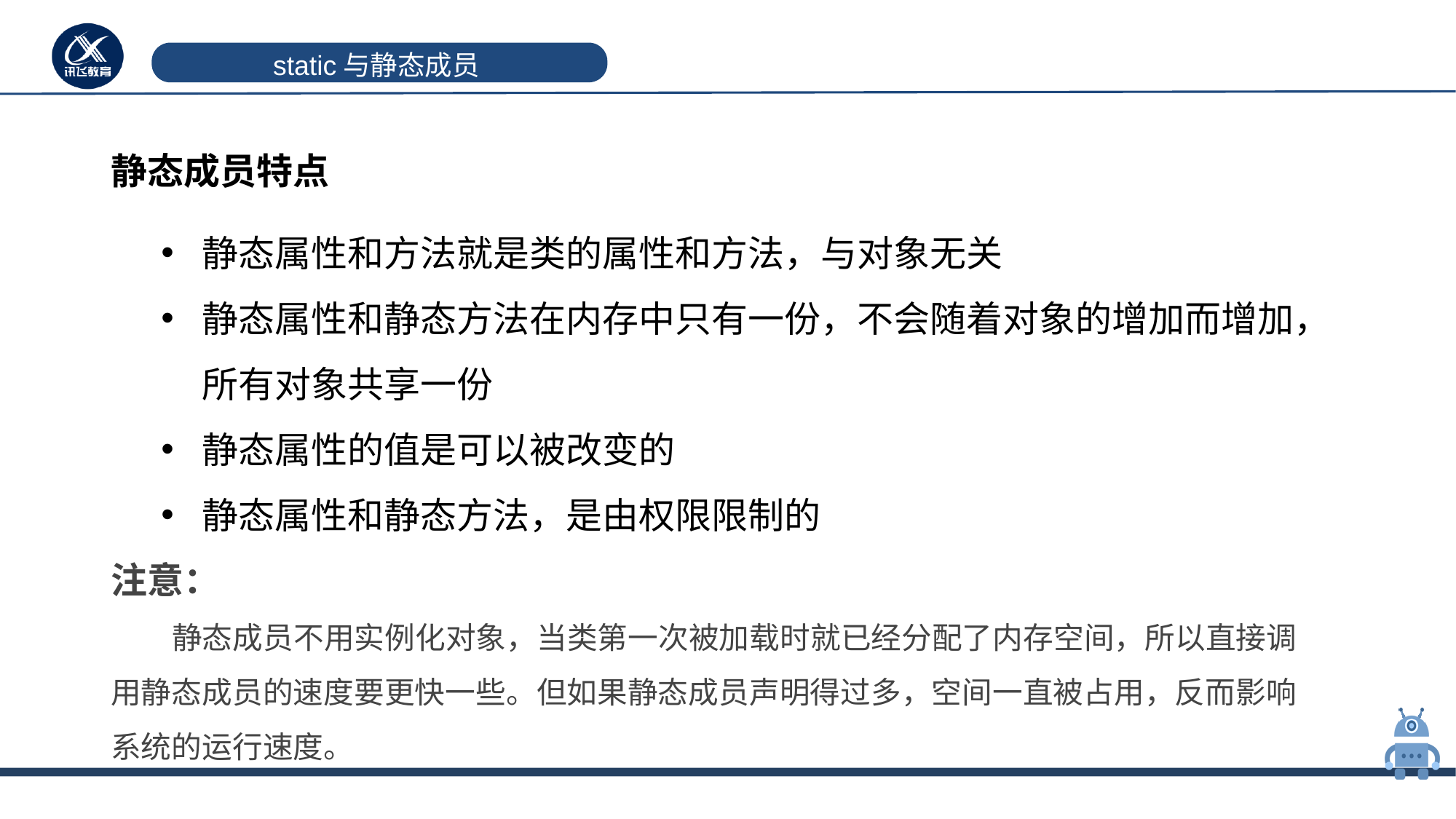

# static与静态成员
静态成员特点
静态属性和方法就是类的属性和方法，与对象无关
静态属性和静态方法在内存中只有一份，不会随着对象的增加而增加，所有对象共享一份
静态属性的值是可以被改变的
静态属性和静态方法，是由权限限制的
注意：
        静态成员不用实例化对象，当类第一次被加载时就已经分配了内存空间，所以直接调用静态成员的速度要更快一些。但如果静态成员声明得过多，空间一直被占用，反而影响系统的运行速度。